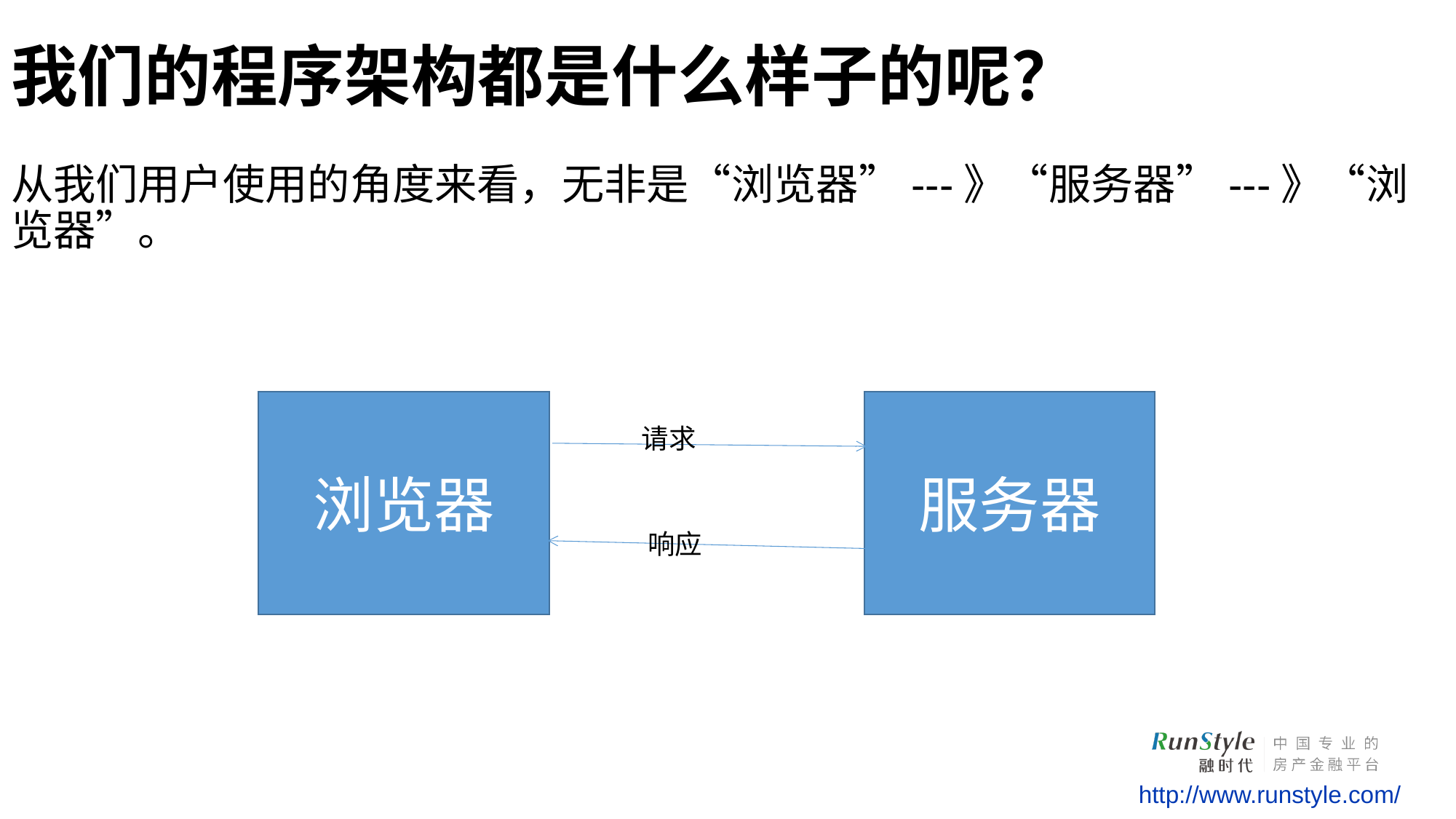

# 我们的程序架构都是什么样子的呢？
从我们用户使用的角度来看，无非是“浏览器”---》“服务器”---》“浏览器”。

浏览器
服务器
请求
响应